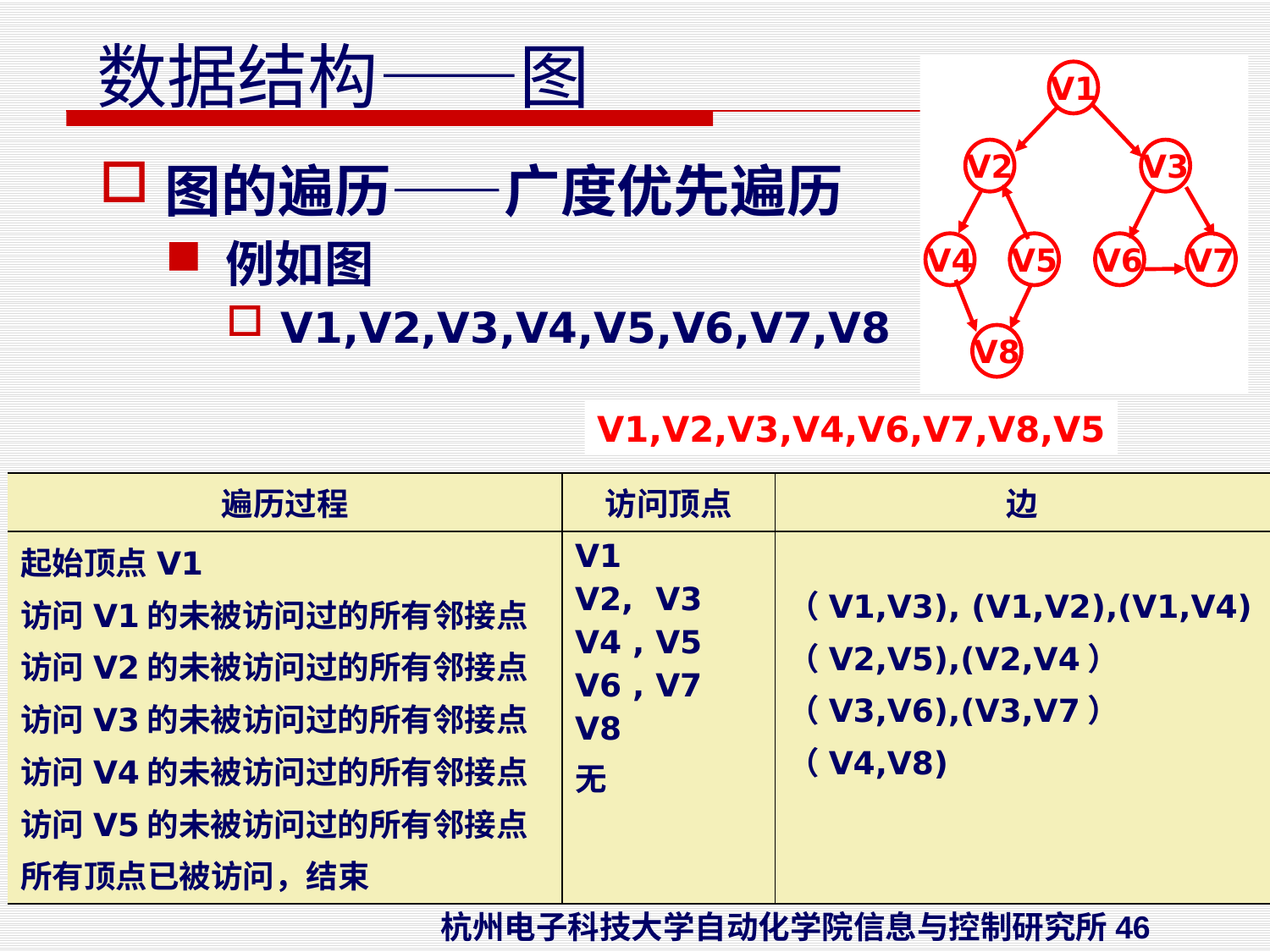

V1

V2
V3

V4
V5
V6
V7

V8
V1

V2
V3

V4
V5
V6
V7

V8
图的遍历——广度优先遍历
例如图
V1,V2,V3,V4,V5,V6,V7,V8
V1,V2,V3,V4,V6,V7,V8,V5
| 遍历过程 | 访问顶点 | 边 |
| --- | --- | --- |
| 起始顶点V1 访问V1的未被访问过的所有邻接点 访问V2的未被访问过的所有邻接点 访问V3的未被访问过的所有邻接点 访问V4的未被访问过的所有邻接点 访问V5的未被访问过的所有邻接点 所有顶点已被访问，结束 | V1 V2, V3 V4 , V5 V6 , V7 V8 无 | （V1,V3), (V1,V2),(V1,V4) （V2,V5),(V2,V4） （V3,V6),(V3,V7） （V4,V8) |